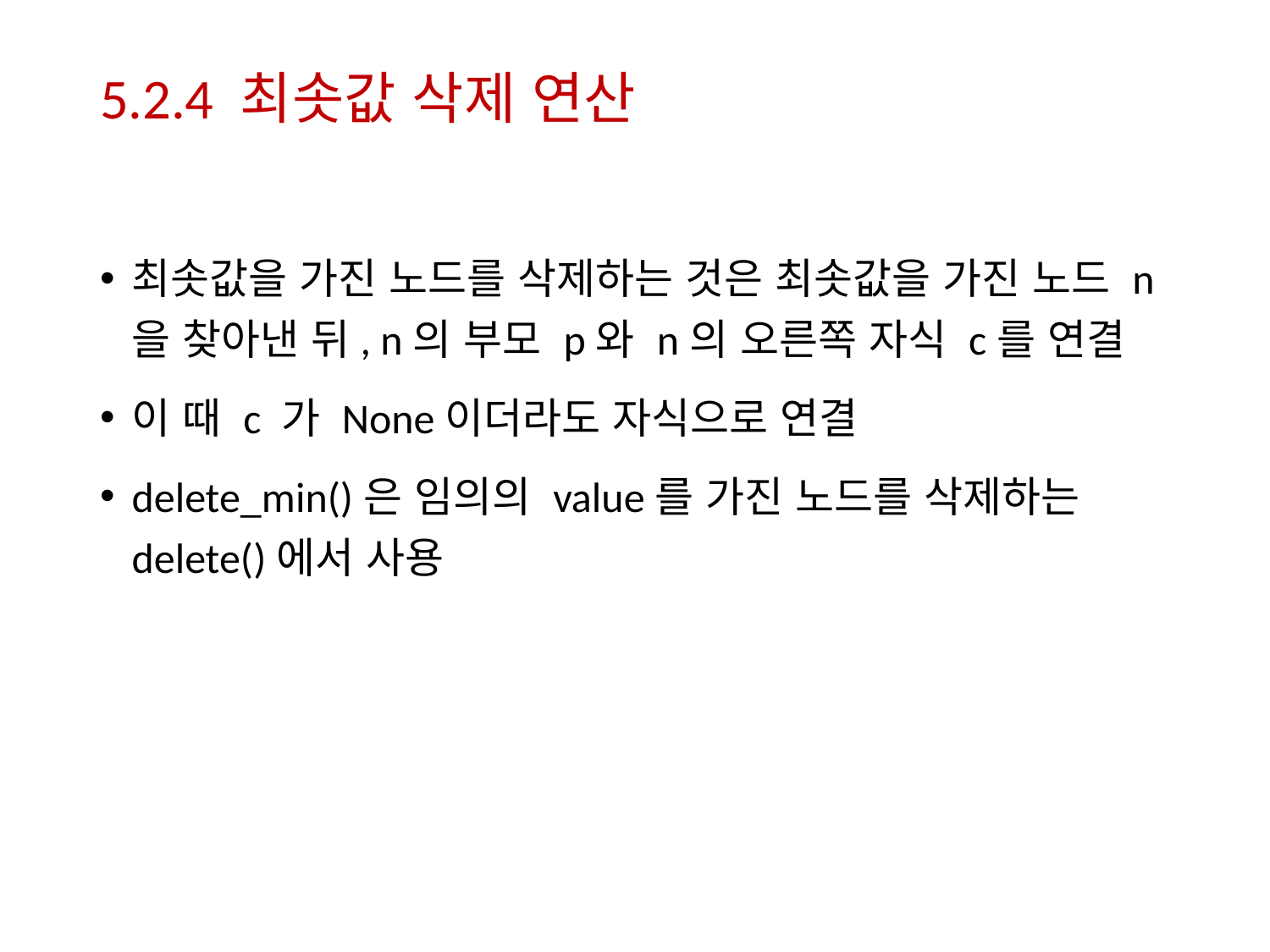

# 5.2.4 최솟값 삭제 연산
최솟값을 가진 노드를 삭제하는 것은 최솟값을 가진 노드 n을 찾아낸 뒤, n의 부모 p와 n의 오른쪽 자식 c를 연결
이 때 c 가 None이더라도 자식으로 연결
delete_min()은 임의의 value를 가진 노드를 삭제하는 delete()에서 사용